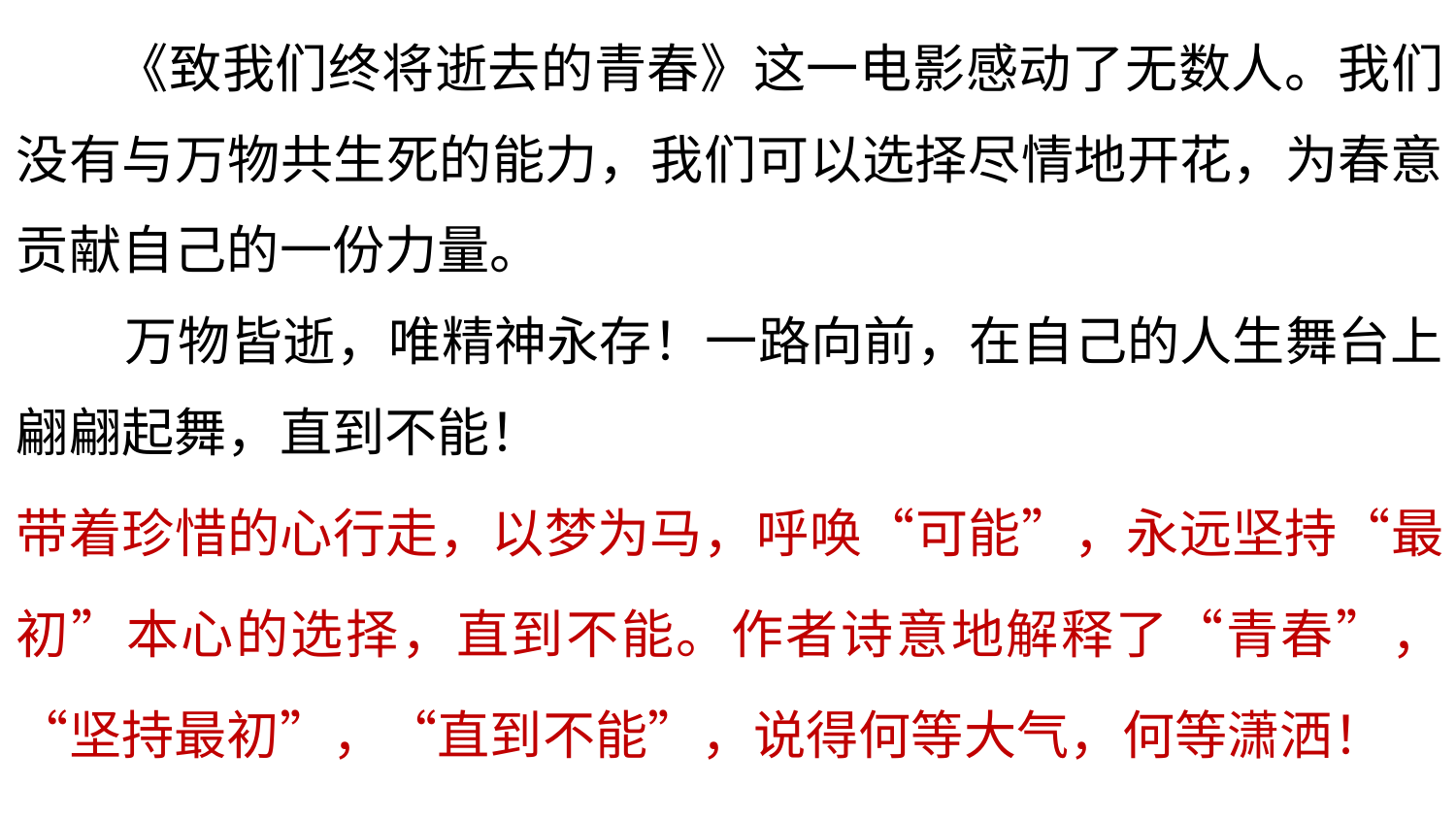

《致我们终将逝去的青春》这一电影感动了无数人。我们没有与万物共生死的能力，我们可以选择尽情地开花，为春意贡献自己的一份力量。
        万物皆逝，唯精神永存！一路向前，在自己的人生舞台上翩翩起舞，直到不能！
带着珍惜的心行走，以梦为马，呼唤“可能”，永远坚持“最初”本心的选择，直到不能。作者诗意地解释了“青春”，“坚持最初”，“直到不能”，说得何等大气，何等潇洒！